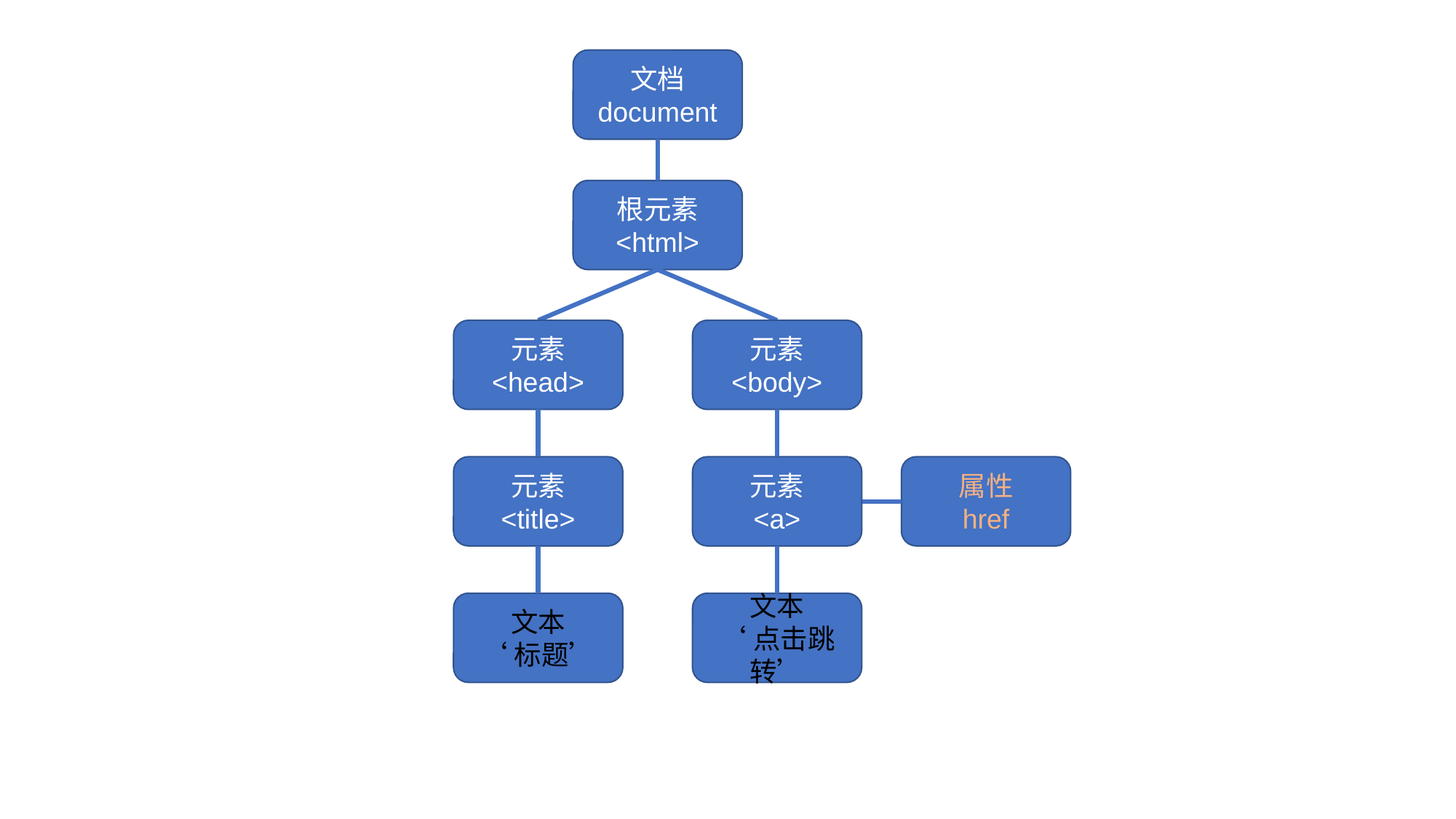

文档
document
根元素
<html>
元素
<head>
元素
<title>
文本
‘标题’
元素
<body>
元素
<a>
文本
‘点击跳转’
属性
href